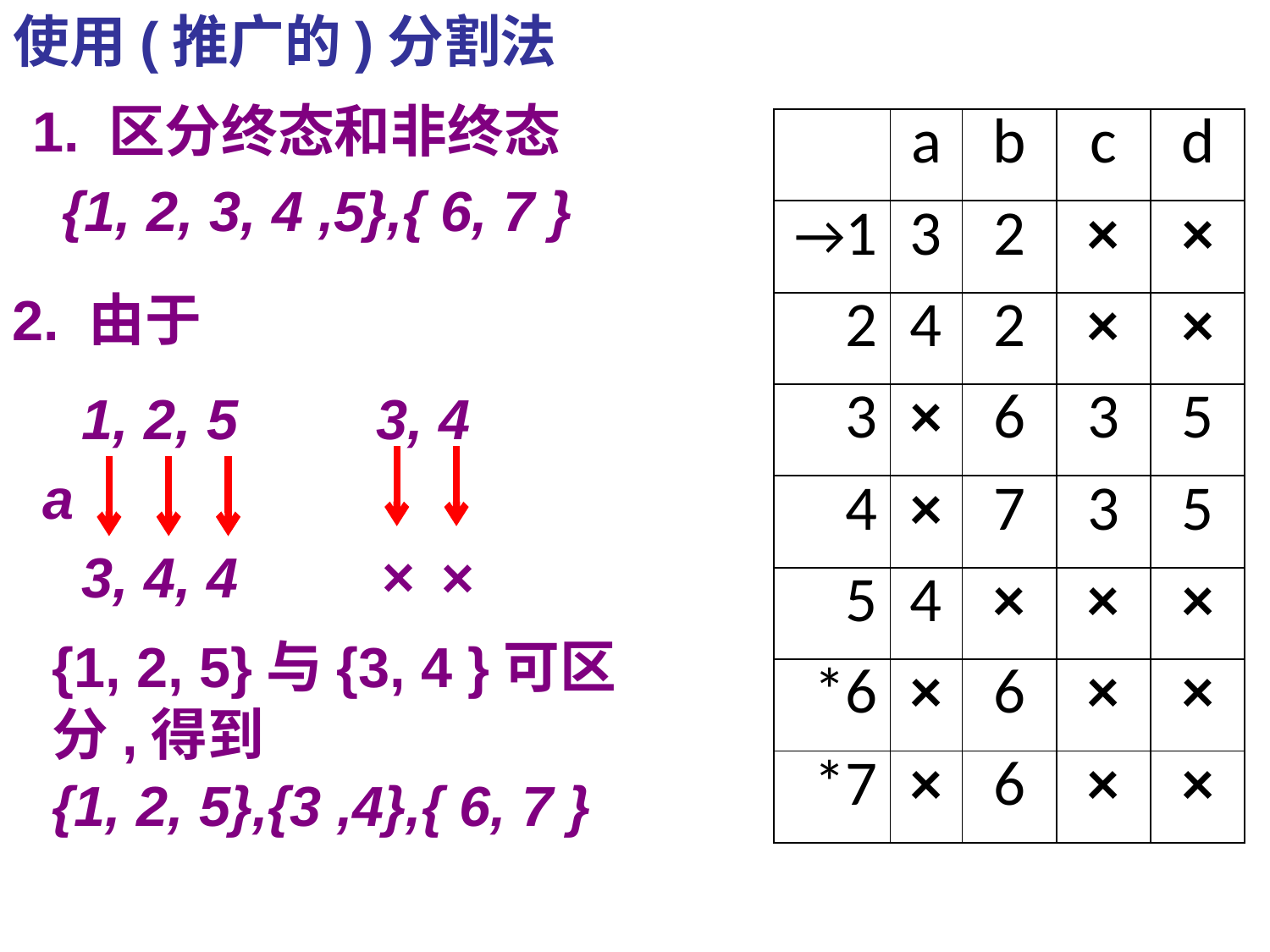

使用(推广的)分割法
1. 区分终态和非终态
|  | a | b | c | d |
| --- | --- | --- | --- | --- |
| →1 | 3 | 2 | × | × |
| 2 | 4 | 2 | × | × |
| 3 | × | 6 | 3 | 5 |
| 4 | × | 7 | 3 | 5 |
| 5 | 4 | × | × | × |
| \*6 | × | 6 | × | × |
| \*7 | × | 6 | × | × |
{1, 2, 3, 4 ,5},{ 6, 7 }
2. 由于
1, 2, 5
 3, 4
a
×
3, 4, 4
×
{1, 2, 5}与{3, 4 }可区分,得到
{1, 2, 5},{3 ,4},{ 6, 7 }